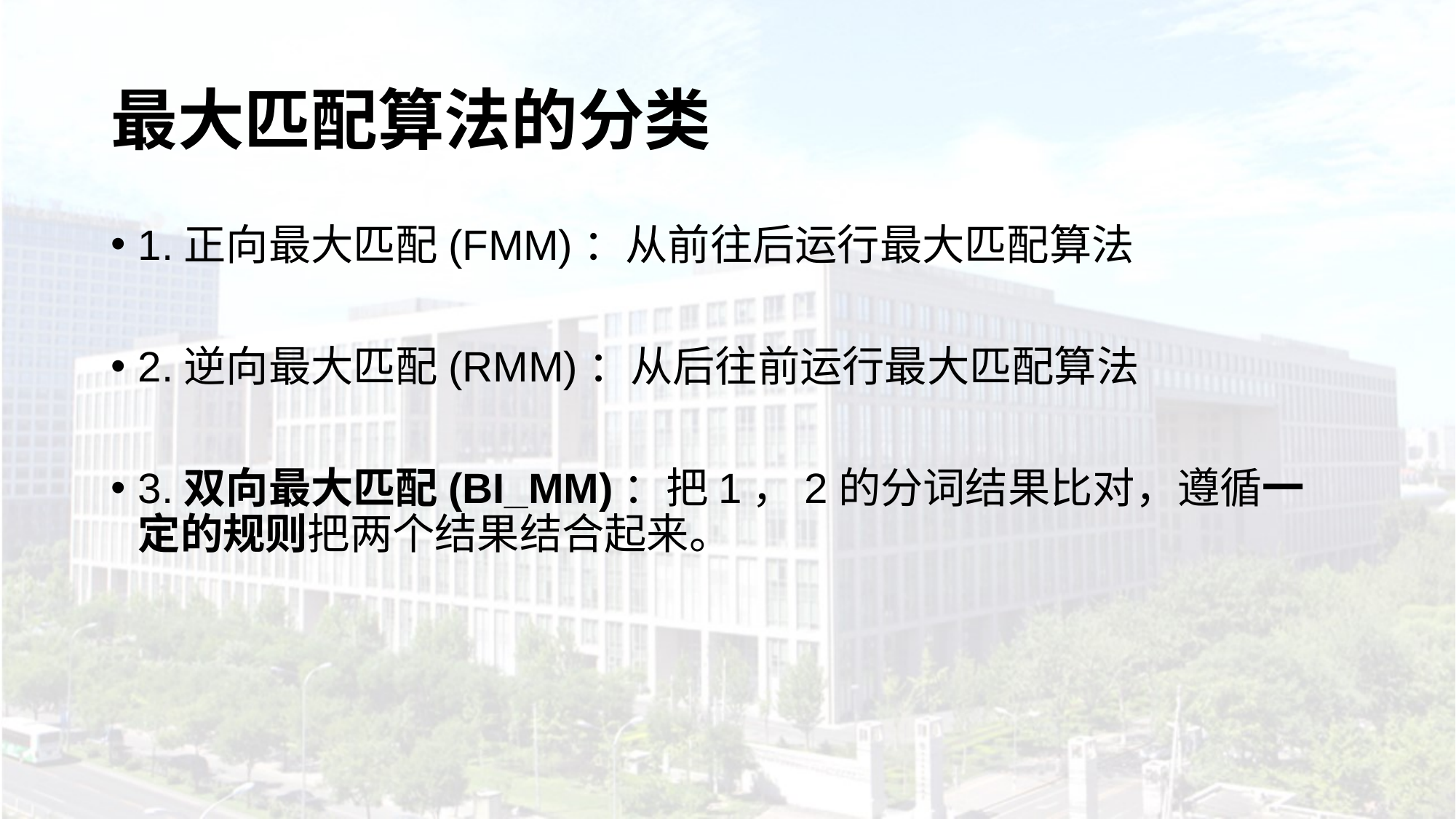

# 最大匹配算法的分类
1.正向最大匹配(FMM)：从前往后运行最大匹配算法

2.逆向最大匹配(RMM)：从后往前运行最大匹配算法

3.双向最大匹配(BI_MM)：把1，2的分词结果比对，遵循一定的规则把两个结果结合起来。